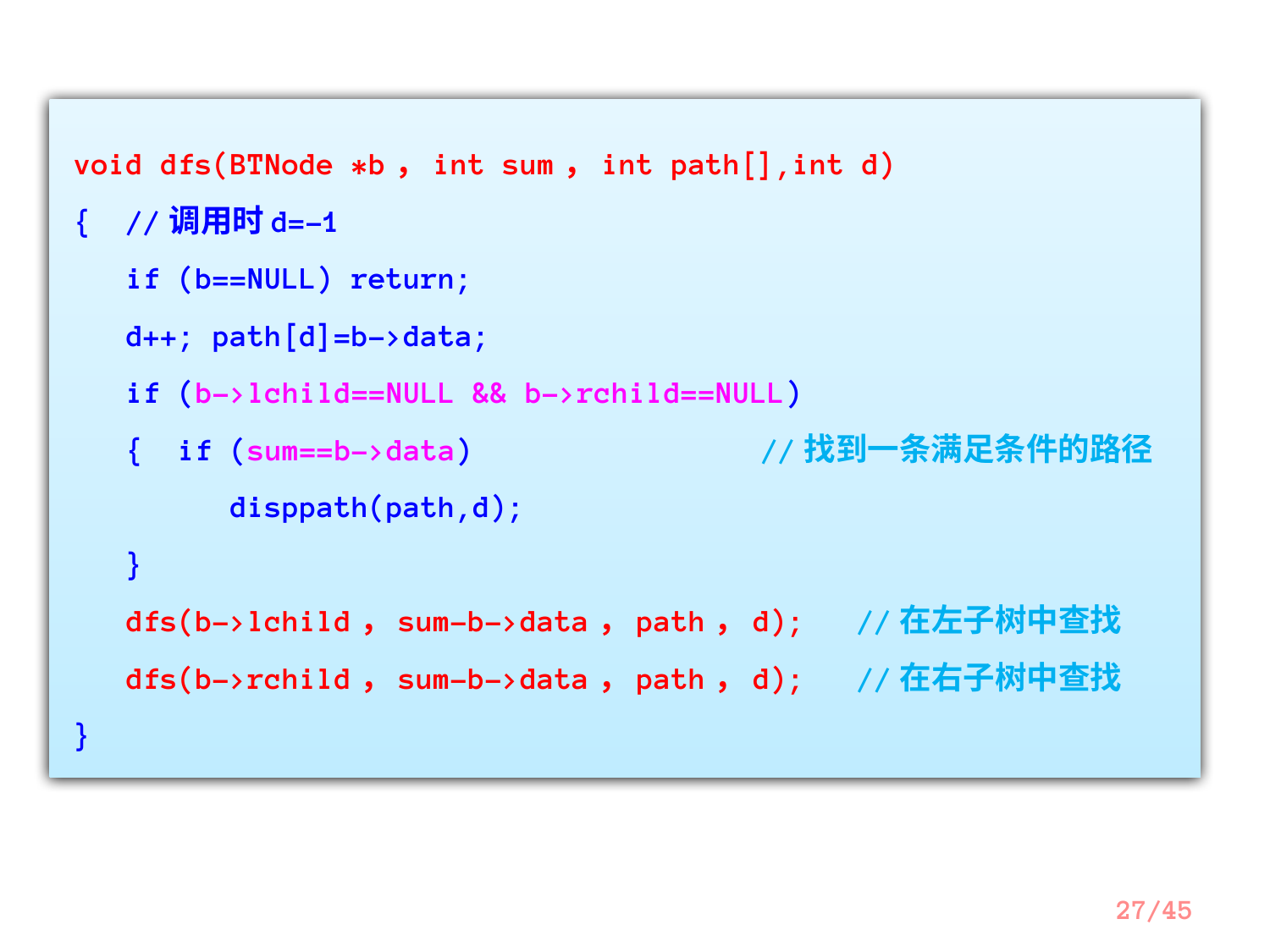

void dfs(BTNode *b，int sum，int path[],int d)
{  //调用时d=-1
   if (b==NULL) return;
   d++; path[d]=b->data;
   if (b->lchild==NULL && b->rchild==NULL)
   {  if (sum==b->data)		   //找到一条满足条件的路径
         disppath(path,d);
   }
   dfs(b->lchild，sum-b->data，path，d);   //在左子树中查找
   dfs(b->rchild，sum-b->data，path，d);   //在右子树中查找
}
27/45